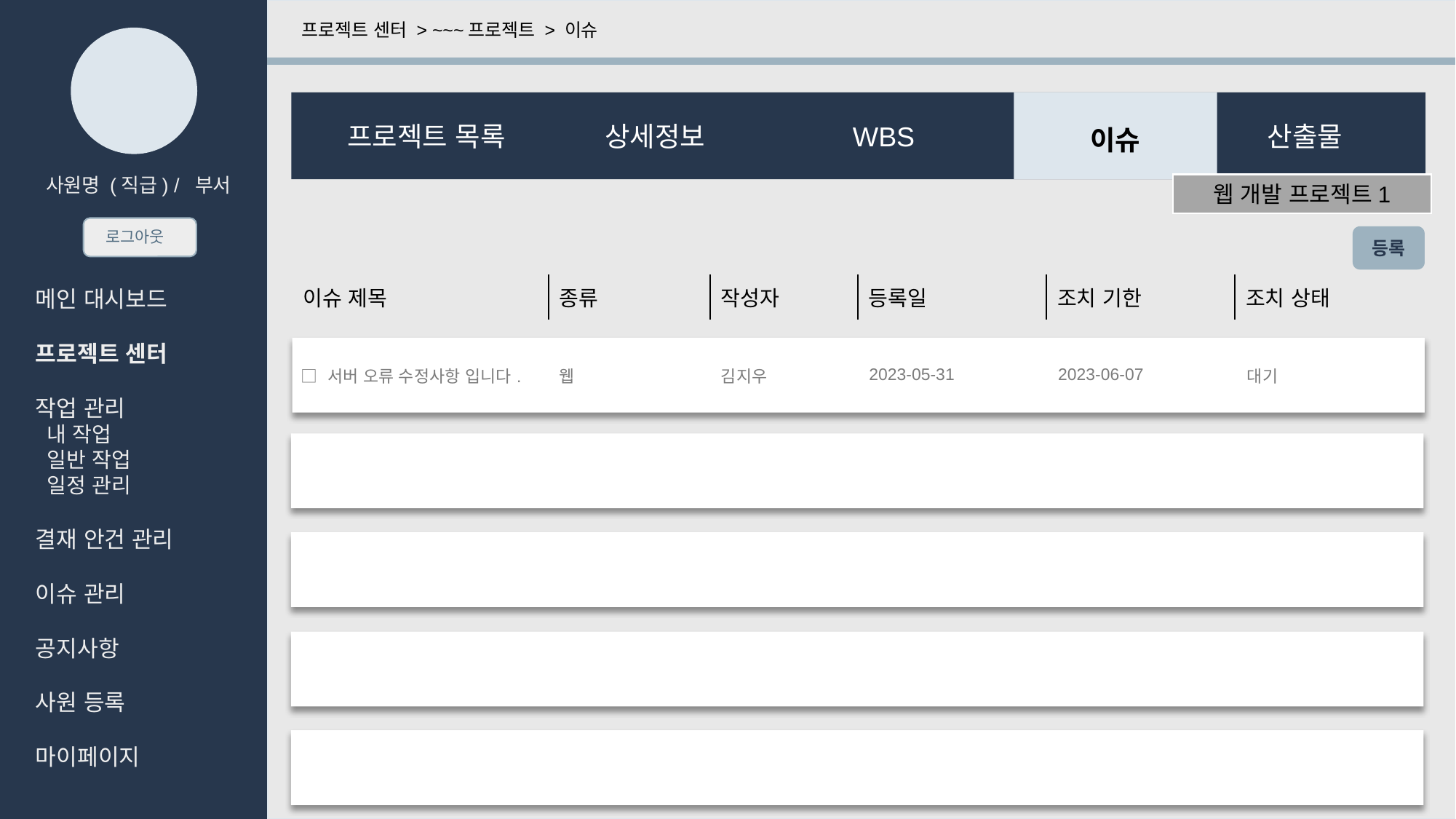

프로젝트 센터 > ~~~프로젝트 > 이슈

  프로젝트 목록	        상세정보	           WBS	           이슈	         산출물
이슈
사원명 (직급) /  부서
웹 개발 프로젝트1

로그아웃
등록
| 이슈 제목 | 종류 | 작성자 | 등록일 | 조치 기한 | 조치 상태 |
| --- | --- | --- | --- | --- | --- |
메인 대시보드

프로젝트 센터

작업 관리
 내 작업
 일반 작업
 일정 관리

결재 안건 관리

이슈 관리

공지사항

사원 등록

마이페이지
| □ 서버 오류 수정사항 입니다. | 웹 | 김지우 | 2023-05-31 | 2023-06-07 | 대기 |
| --- | --- | --- | --- | --- | --- |
이슈 제목

<     1     2     3     4     5     >